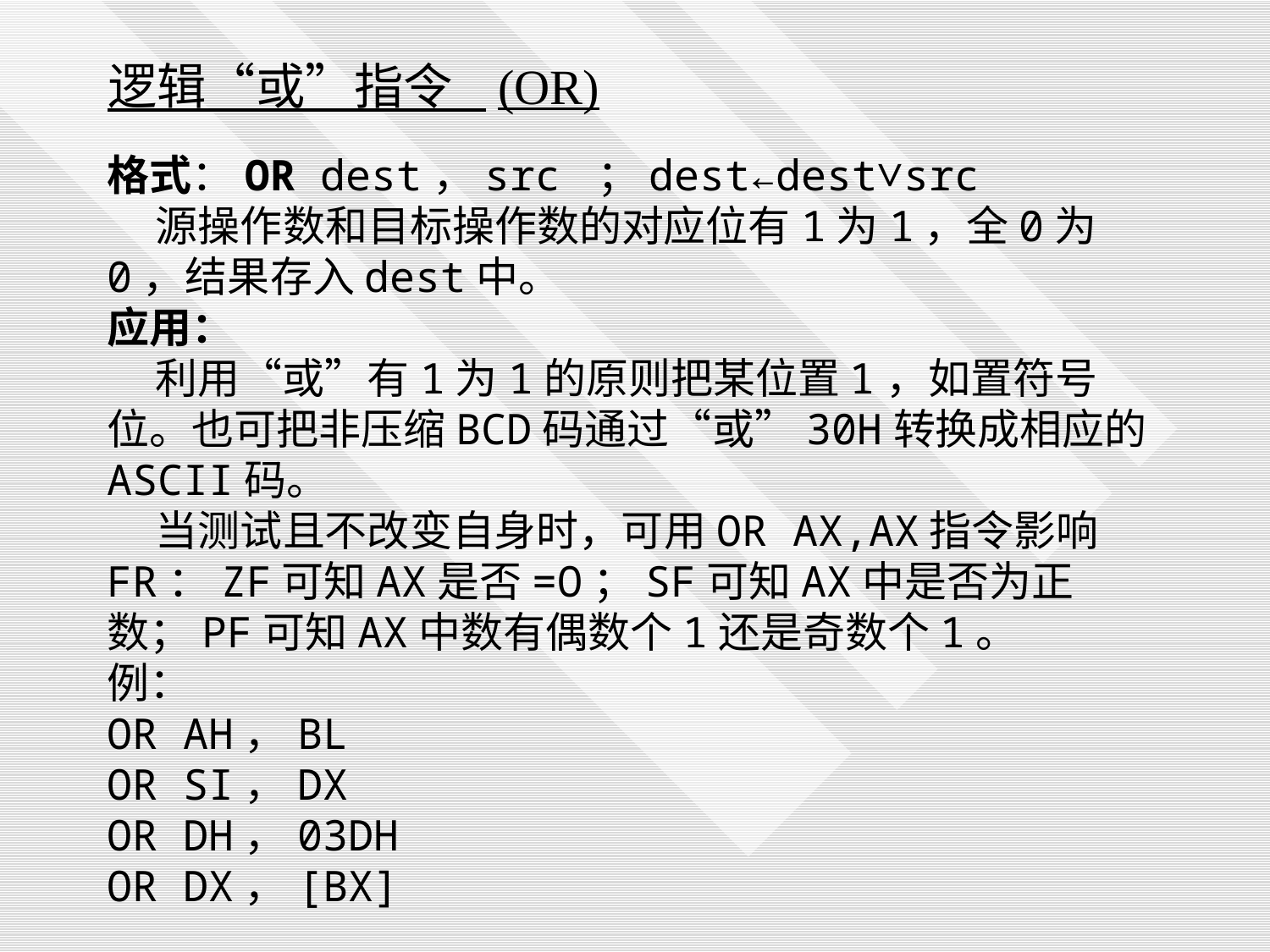

逻辑“或”指令   (OR)
格式：OR dest，src ；dest←dest∨src
    源操作数和目标操作数的对应位有1为1，全0为0，结果存入dest中。
应用：
    利用“或”有1为1的原则把某位置1，如置符号位。也可把非压缩BCD码通过“或”30H转换成相应的ASCII码。
    当测试且不改变自身时，可用OR AX,AX指令影响FR：ZF可知AX是否=O；SF可知AX中是否为正数；PF可知AX中数有偶数个1还是奇数个1。
例：
OR AH，BL
OR SI，DX
OR DH，03DH
OR DX，[BX]